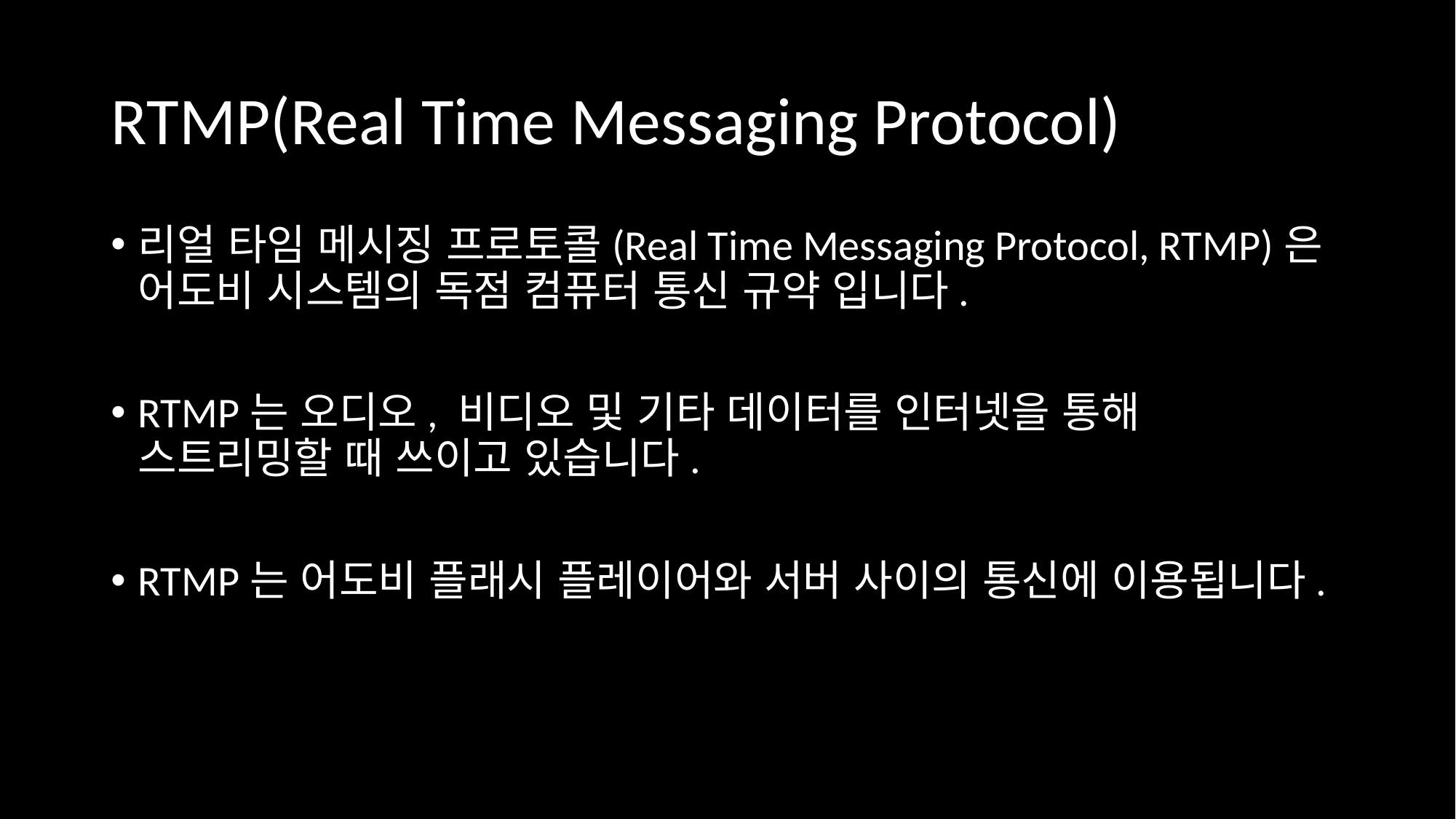

# RTMP(Real Time Messaging Protocol)
리얼 타임 메시징 프로토콜(Real Time Messaging Protocol, RTMP)은 어도비 시스템의 독점 컴퓨터 통신 규약 입니다.

RTMP는 오디오, 비디오 및 기타 데이터를 인터넷을 통해 스트리밍할 때 쓰이고 있습니다.

RTMP는 어도비 플래시 플레이어와 서버 사이의 통신에 이용됩니다.